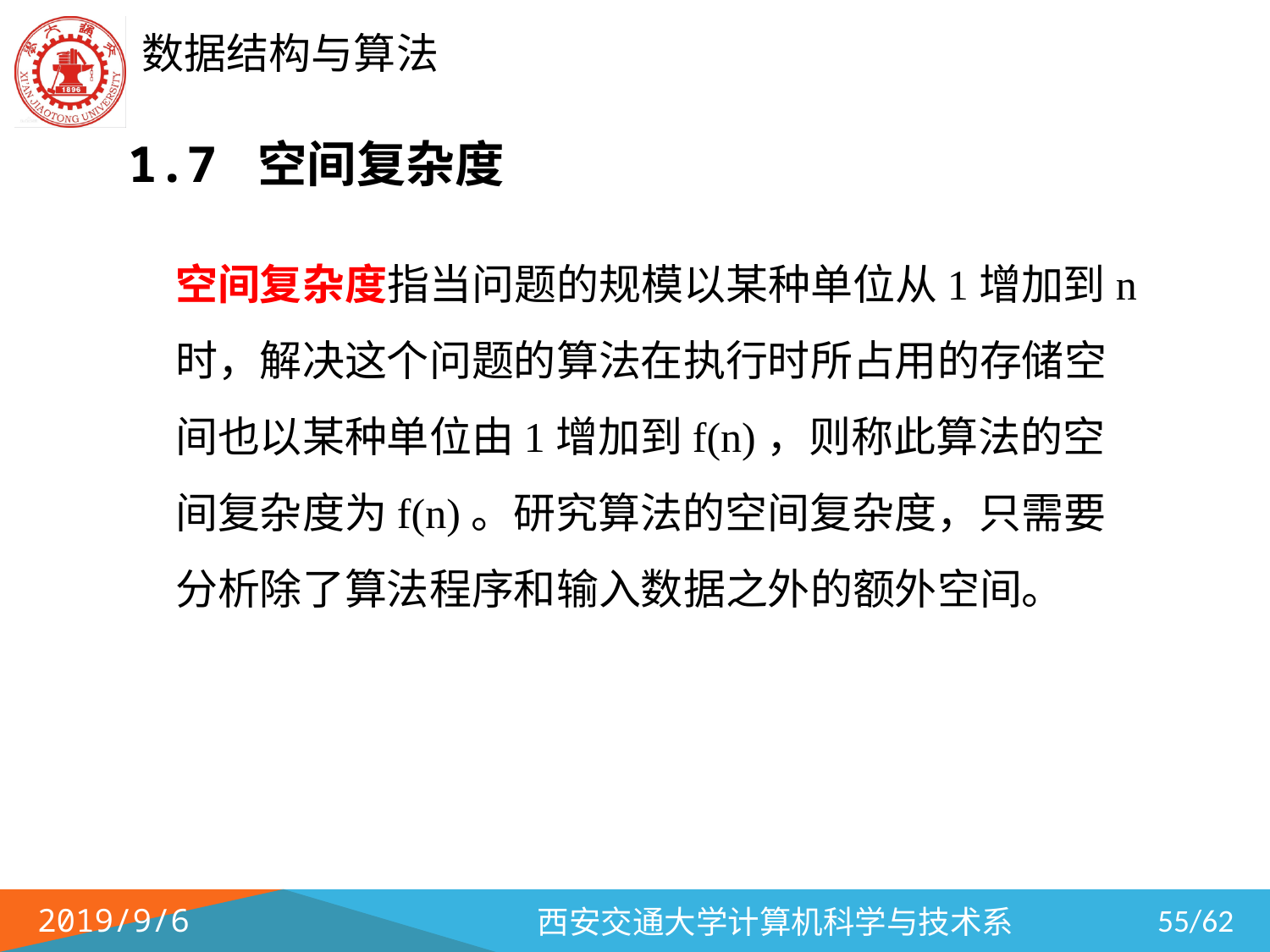

# 1.7 空间复杂度
	空间复杂度指当问题的规模以某种单位从1增加到n时，解决这个问题的算法在执行时所占用的存储空间也以某种单位由1增加到f(n)，则称此算法的空间复杂度为f(n)。研究算法的空间复杂度，只需要分析除了算法程序和输入数据之外的额外空间。